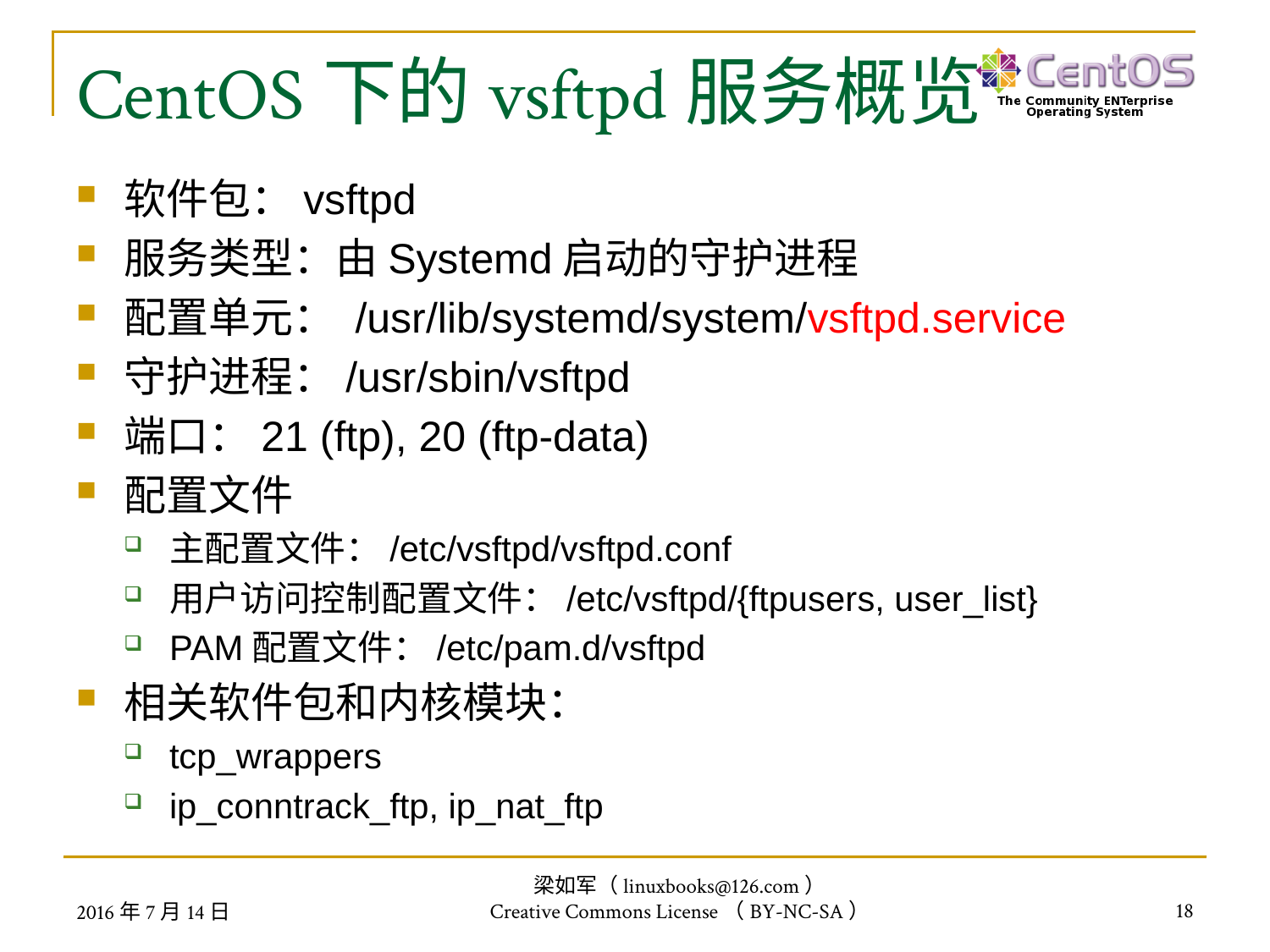

# CentOS下的vsftpd服务概览
软件包：vsftpd
服务类型：由Systemd启动的守护进程
配置单元： /usr/lib/systemd/system/vsftpd.service
守护进程：/usr/sbin/vsftpd
端口：21 (ftp), 20 (ftp-data)
配置文件
主配置文件：/etc/vsftpd/vsftpd.conf
用户访问控制配置文件：/etc/vsftpd/{ftpusers, user_list}
PAM配置文件：/etc/pam.d/vsftpd
相关软件包和内核模块：
tcp_wrappers
ip_conntrack_ftp, ip_nat_ftp
梁如军（linuxbooks@126.com）
Creative Commons License（BY-NC-SA）
2016年7月14日
18